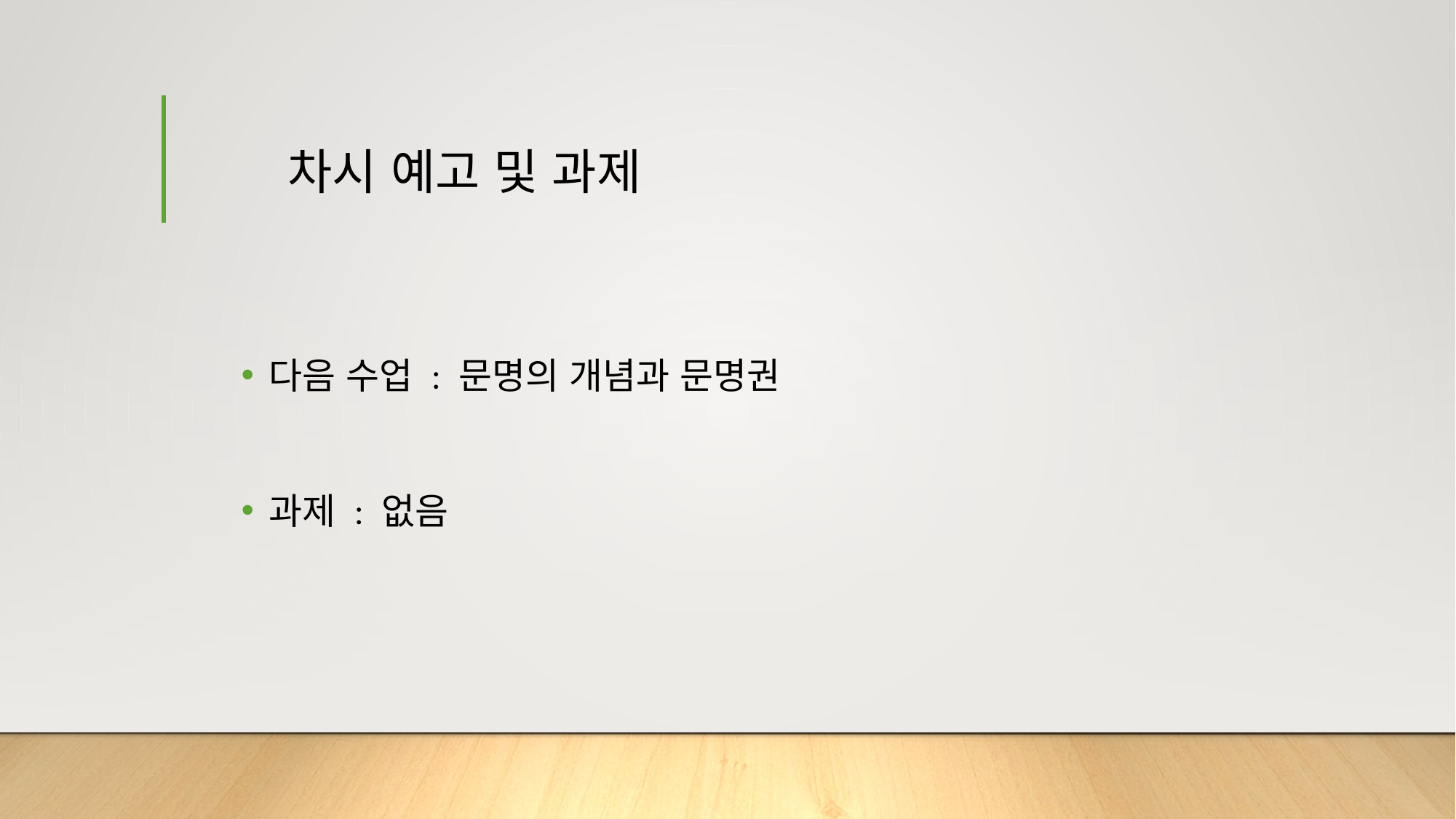

# 차시 예고 및 과제
다음 수업 : 문명의 개념과 문명권

과제 : 없음